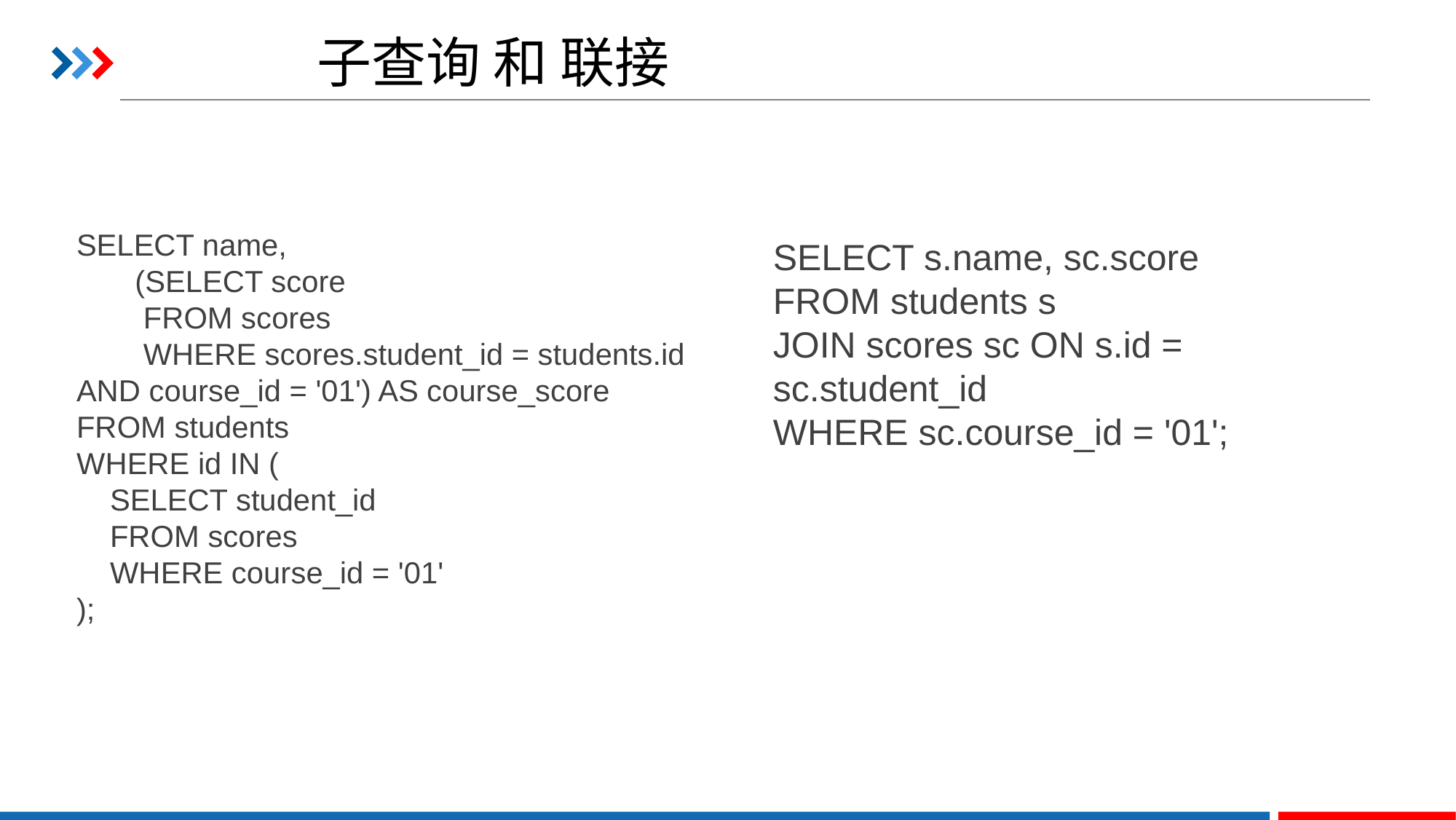

子查询 和 联接
SELECT name,
       (SELECT score
        FROM scores
        WHERE scores.student_id = students.id AND course_id = '01') AS course_score
FROM students
WHERE id IN (
    SELECT student_id
    FROM scores
    WHERE course_id = '01'
);

SELECT s.name, sc.score
FROM students s
JOIN scores sc ON s.id = sc.student_id
WHERE sc.course_id = '01';